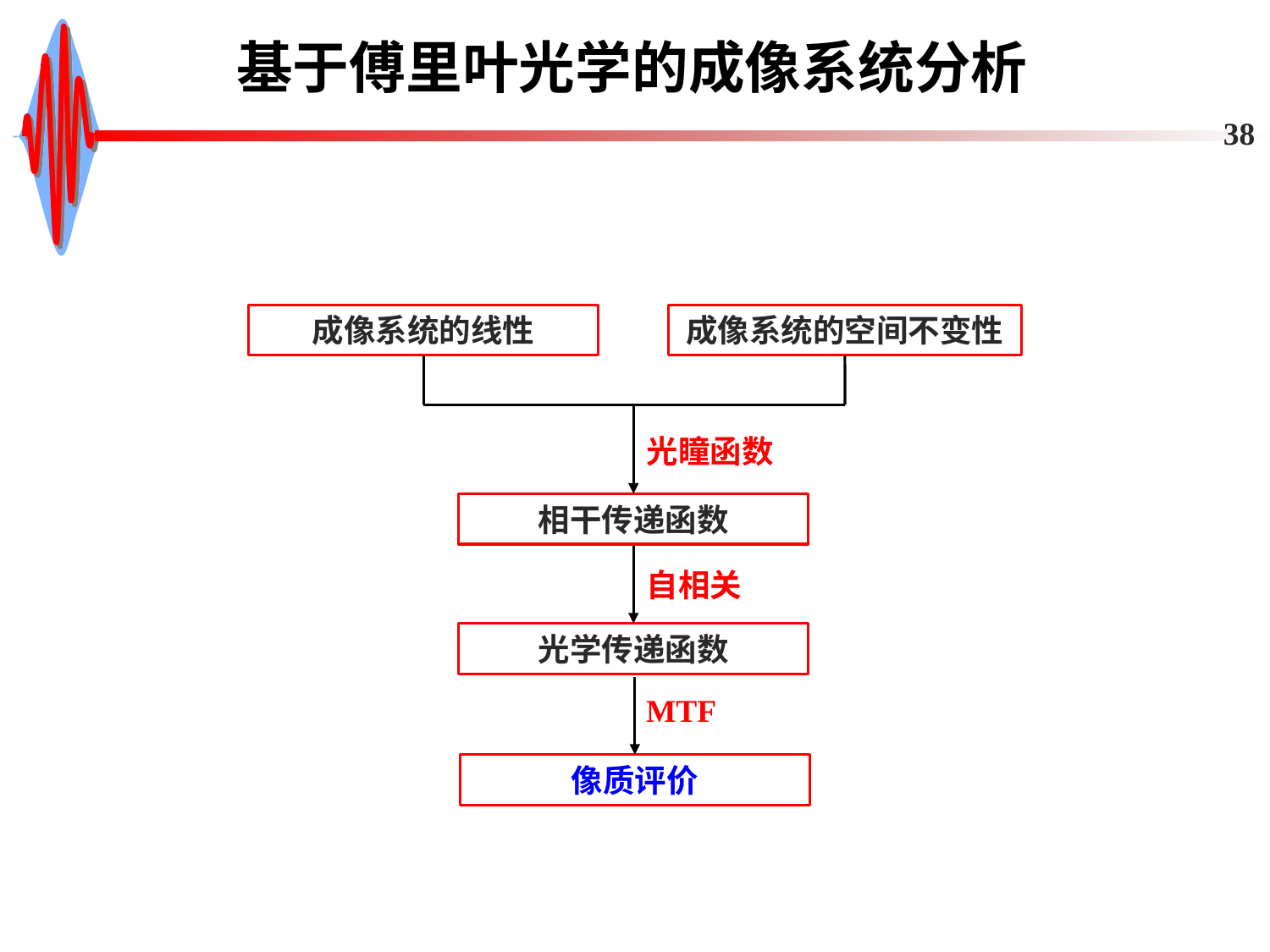

# 基于傅里叶光学的成像系统分析
38
成像系统的线性
成像系统的空间不变性
光瞳函数
相干传递函数
自相关
光学传递函数
像质评价
MTF